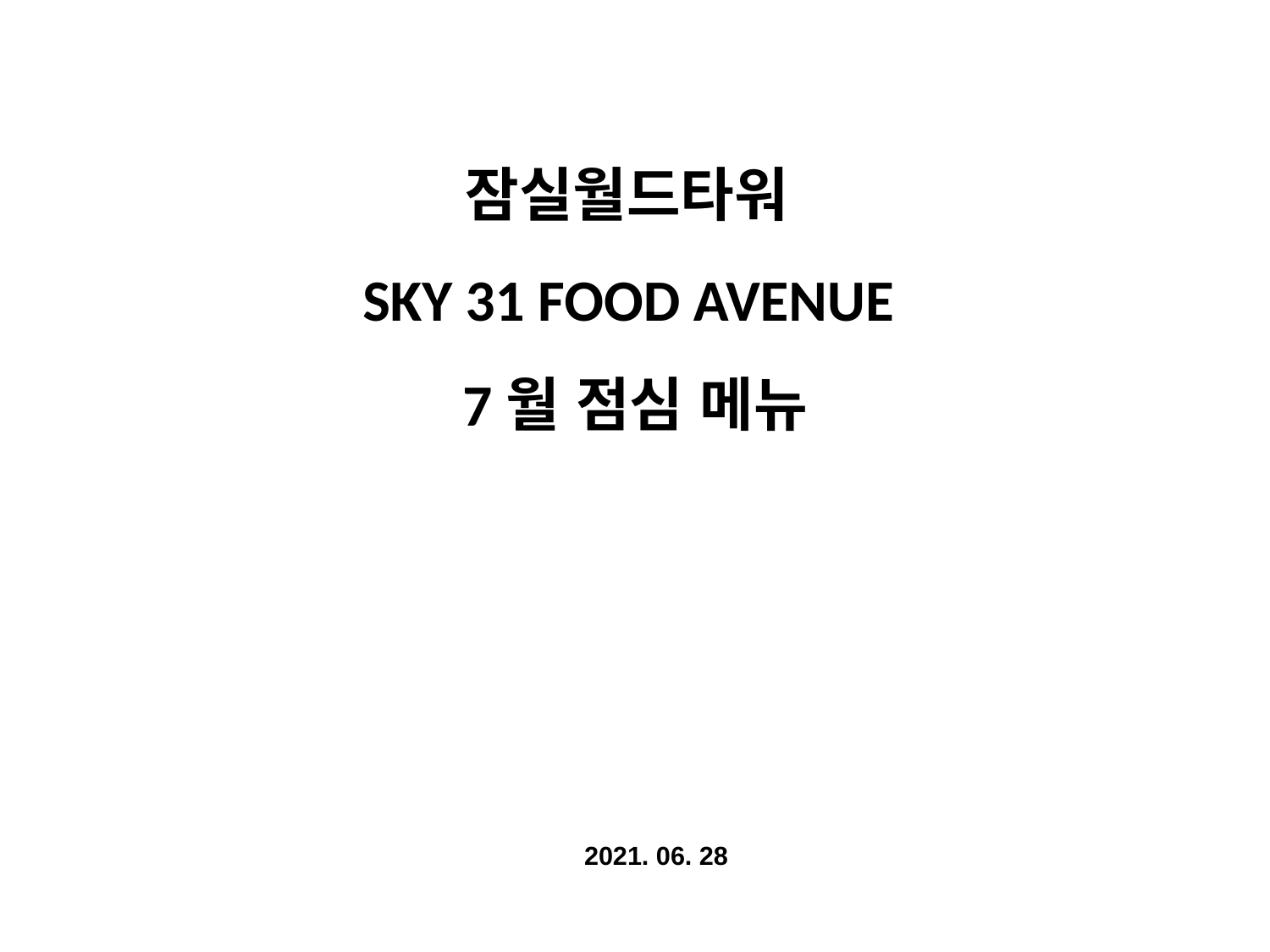

# 잠실월드타워 SKY 31 FOOD AVENUE 7월 점심 메뉴
2021. 06. 28